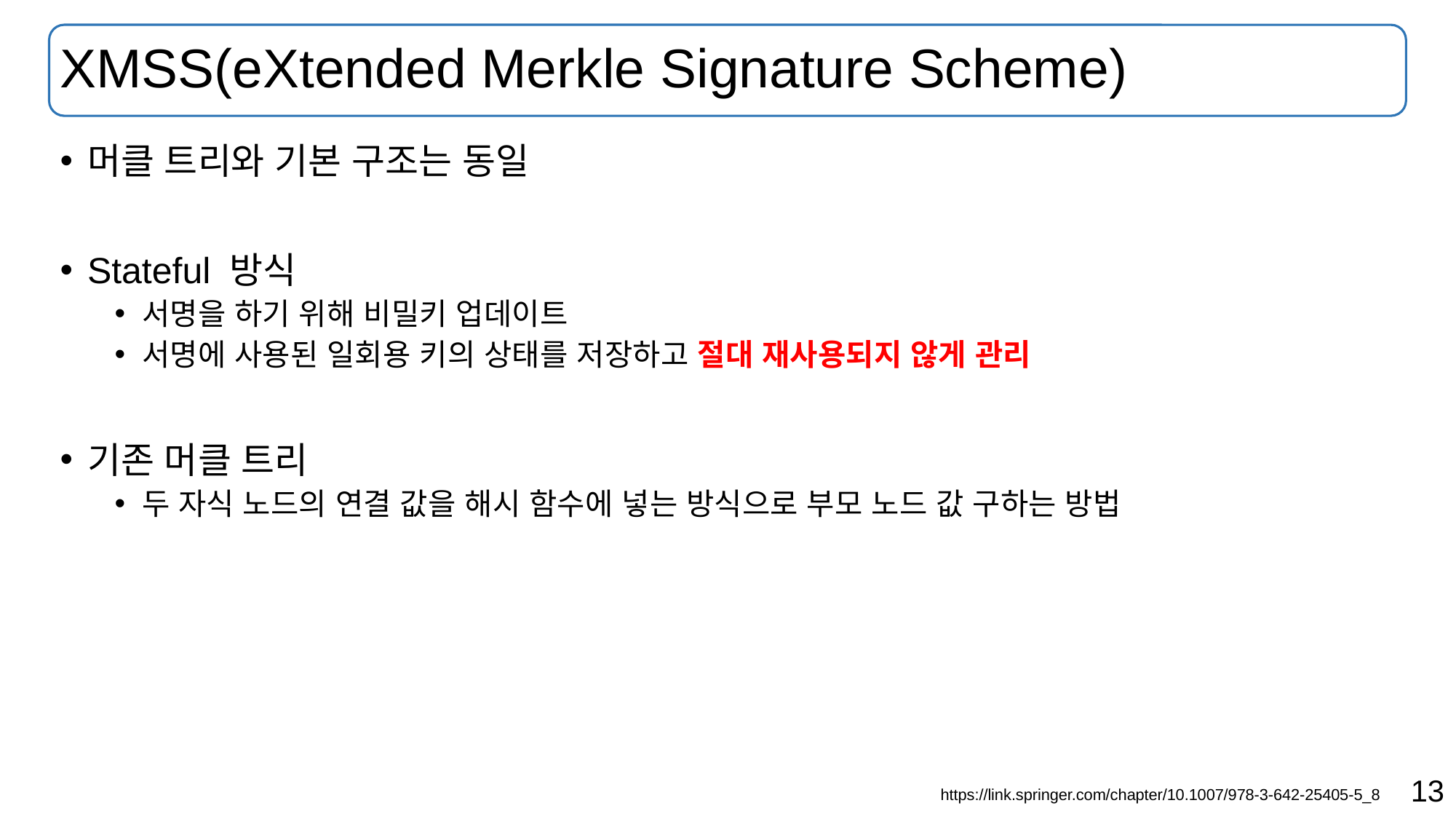

# XMSS(eXtended Merkle Signature Scheme)
머클 트리와 기본 구조는 동일

Stateful 방식
서명을 하기 위해 비밀키 업데이트
서명에 사용된 일회용 키의 상태를 저장하고 절대 재사용되지 않게 관리

기존 머클 트리
두 자식 노드의 연결 값을 해시 함수에 넣는 방식으로 부모 노드 값 구하는 방법

https://link.springer.com/chapter/10.1007/978-3-642-25405-5_8